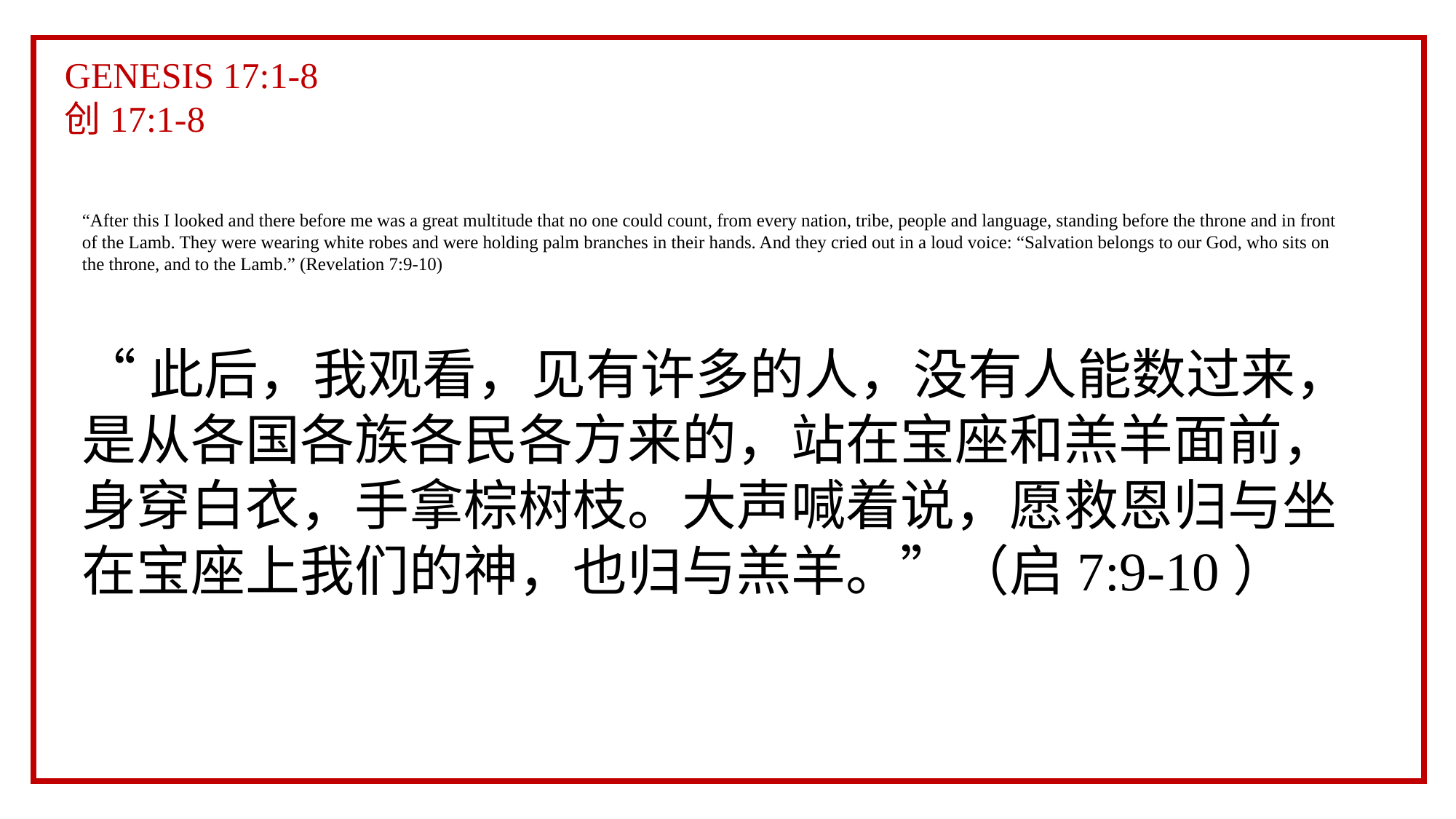

GENESIS 17:1-8
创17:1-8
“After this I looked and there before me was a great multitude that no one could count, from every nation, tribe, people and language, standing before the throne and in front of the Lamb. They were wearing white robes and were holding palm branches in their hands. And they cried out in a loud voice: “Salvation belongs to our God, who sits on the throne, and to the Lamb.” (Revelation 7:9-10)

“此后，我观看，见有许多的人，没有人能数过来，是从各国各族各民各方来的，站在宝座和羔羊面前，身穿白衣，手拿棕树枝。大声喊着说，愿救恩归与坐在宝座上我们的神，也归与羔羊。”（启7:9-10）